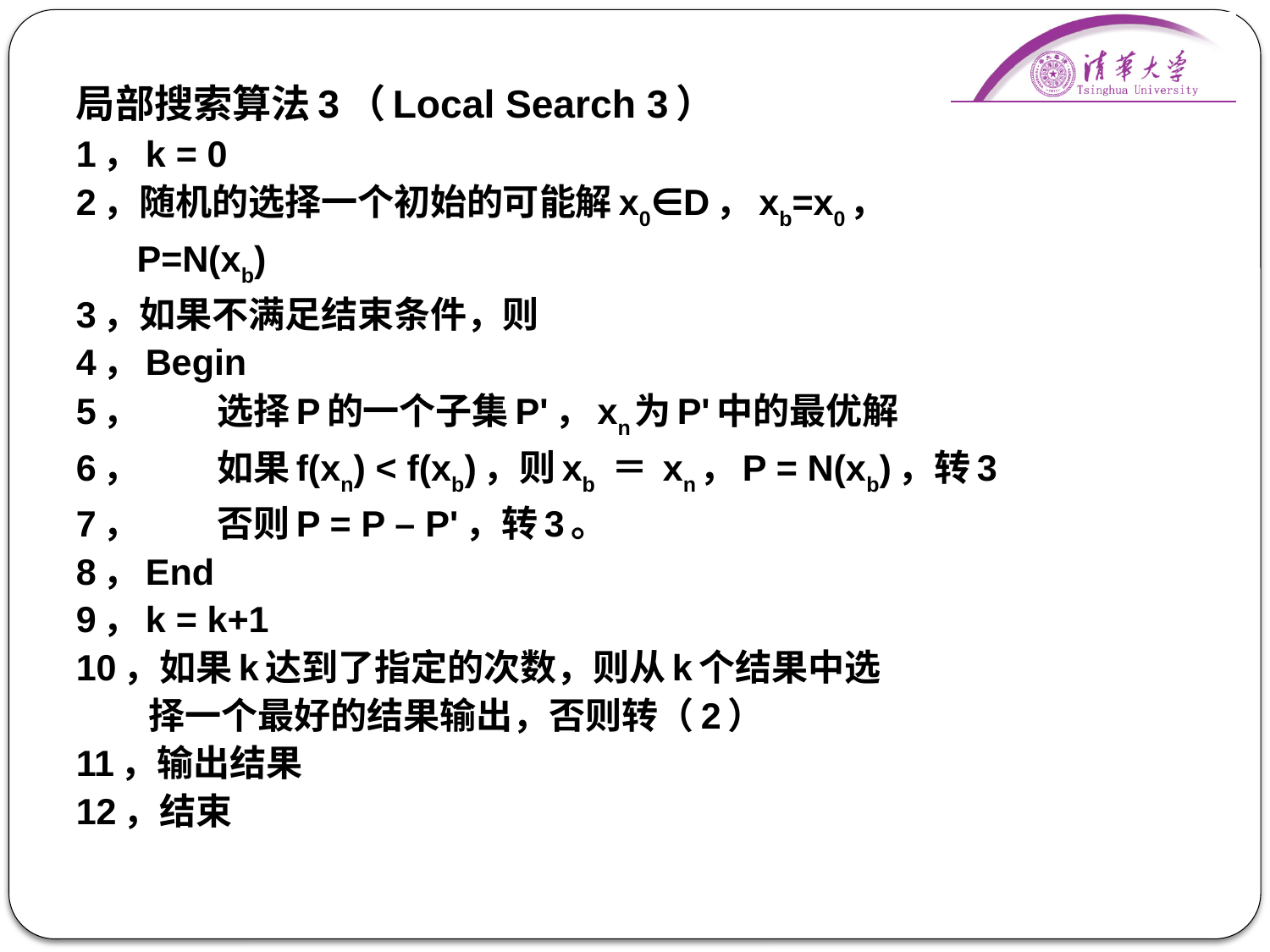

局部搜索算法3（Local Search 3）
1，k = 0
2，随机的选择一个初始的可能解x0∈D，xb=x0，
      P=N(xb)
3，如果不满足结束条件，则
4，Begin
5，	  选择P的一个子集P'，xn为P'中的最优解
6，	  如果f(xn) < f(xb)，则xb ＝ xn，P = N(xb)，转3
7，	  否则P = P – P'，转3。
8，End
9，k = k+1
10，如果k达到了指定的次数，则从k个结果中选
        择一个最好的结果输出，否则转（2）
11，输出结果
12，结束